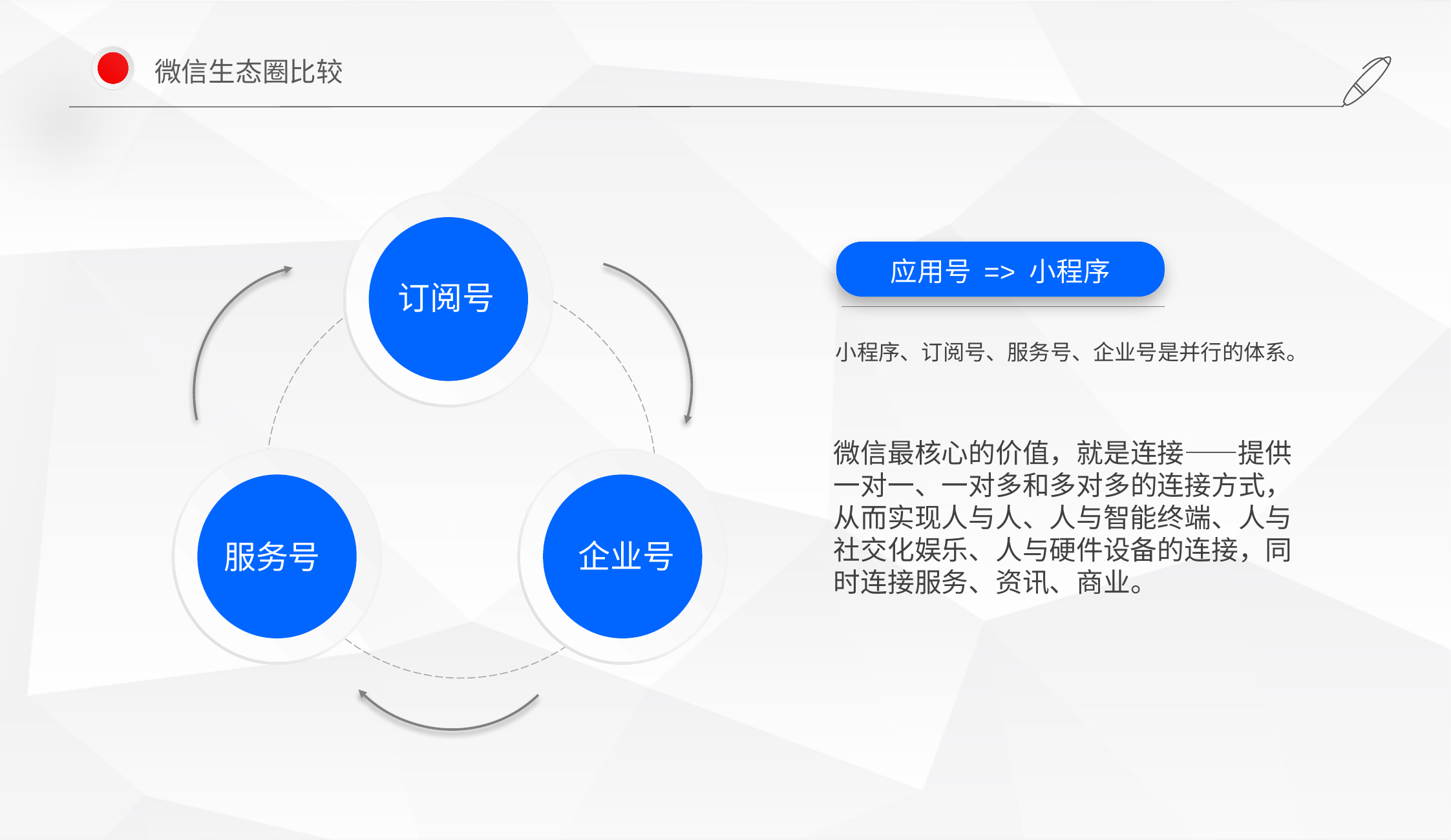

微信生态圈比较

订阅号

应用号 => 小程序

小程序、订阅号、服务号、企业号是并行的体系。
微信最核心的价值，就是连接——提供一对一、一对多和多对多的连接方式，从而实现人与人、人与智能终端、人与社交化娱乐、人与硬件设备的连接，同时连接服务、资讯、商业。

服务号

企业号